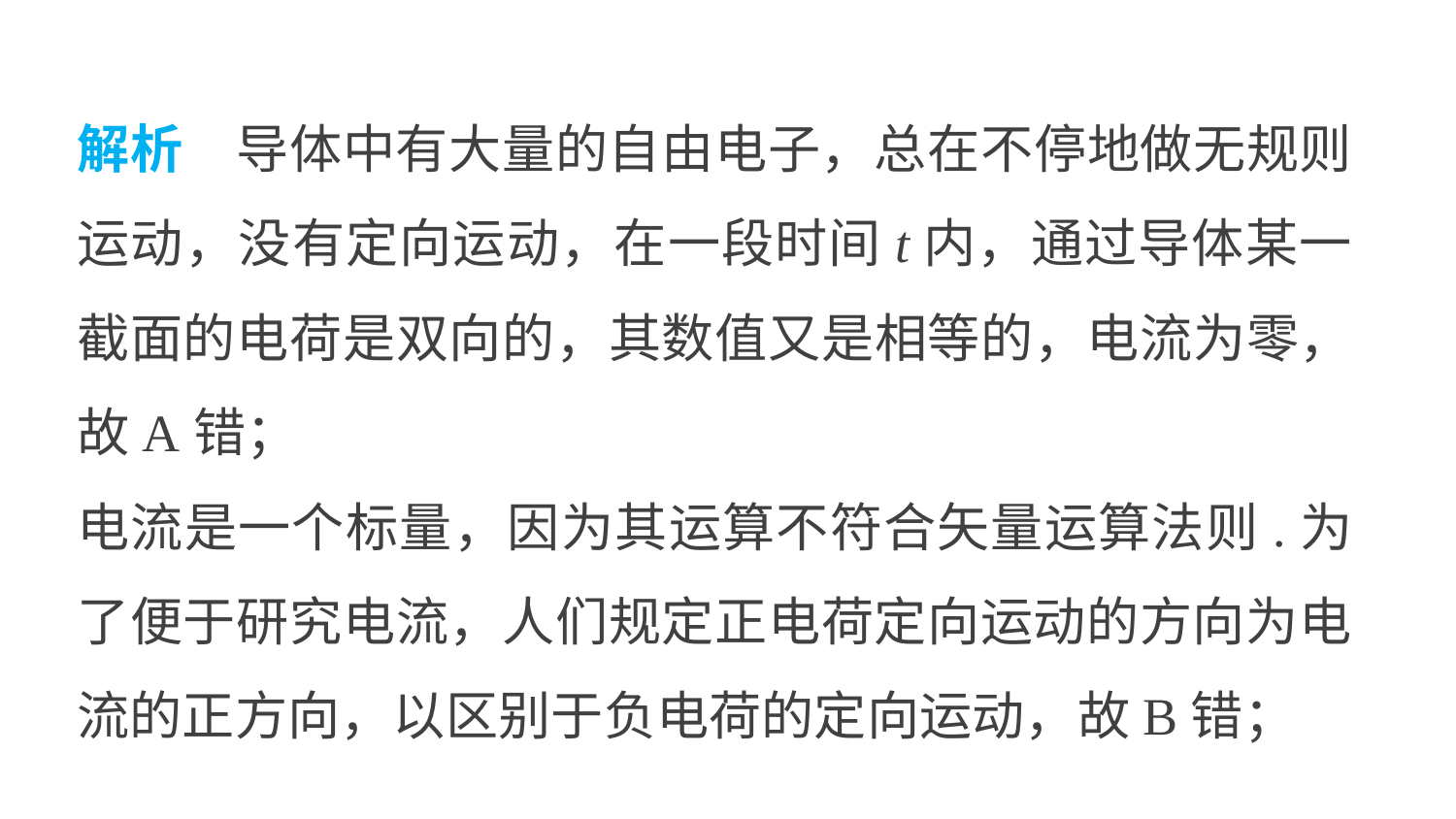

解析　导体中有大量的自由电子，总在不停地做无规则运动，没有定向运动，在一段时间t内，通过导体某一截面的电荷是双向的，其数值又是相等的，电流为零，故A错；
电流是一个标量，因为其运算不符合矢量运算法则.为了便于研究电流，人们规定正电荷定向运动的方向为电流的正方向，以区别于负电荷的定向运动，故B错；